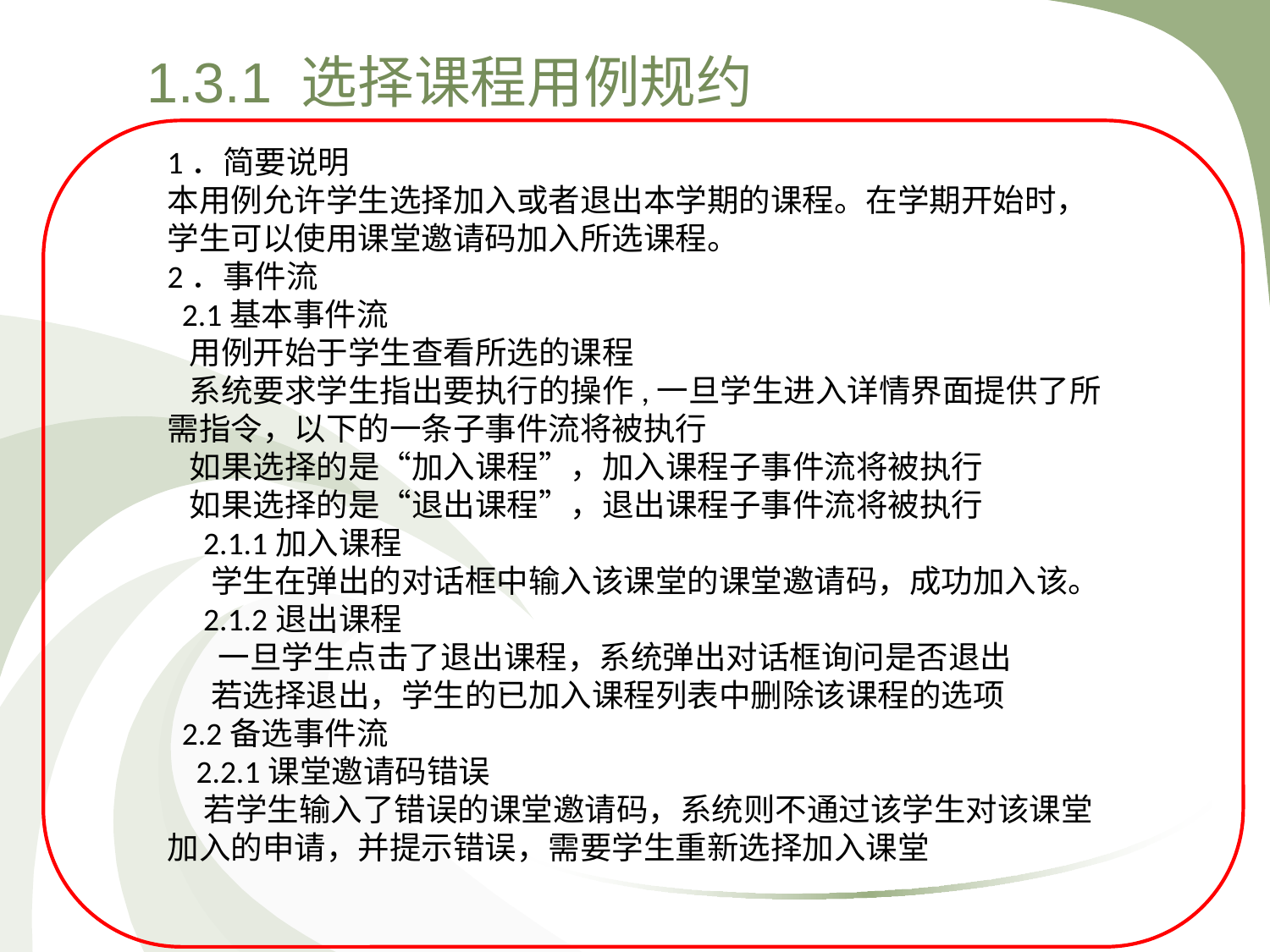

# 1.3.1 选择课程用例规约

1．简要说明
本用例允许学生选择加入或者退出本学期的课程。在学期开始时，学生可以使用课堂邀请码加入所选课程。
2．事件流
  2.1基本事件流
  用例开始于学生查看所选的课程
  系统要求学生指出要执行的操作,一旦学生进入详情界面提供了所需指令，以下的一条子事件流将被执行
  如果选择的是“加入课程”，加入课程子事件流将被执行
  如果选择的是“退出课程”，退出课程子事件流将被执行
     2.1.1加入课程
     学生在弹出的对话框中输入该课堂的课堂邀请码，成功加入该。
     2.1.2退出课程
      一旦学生点击了退出课程，系统弹出对话框询问是否退出
     若选择退出，学生的已加入课程列表中删除该课程的选项
  2.2备选事件流
    2.2.1课堂邀请码错误
    若学生输入了错误的课堂邀请码，系统则不通过该学生对该课堂加入的申请，并提示错误，需要学生重新选择加入课堂